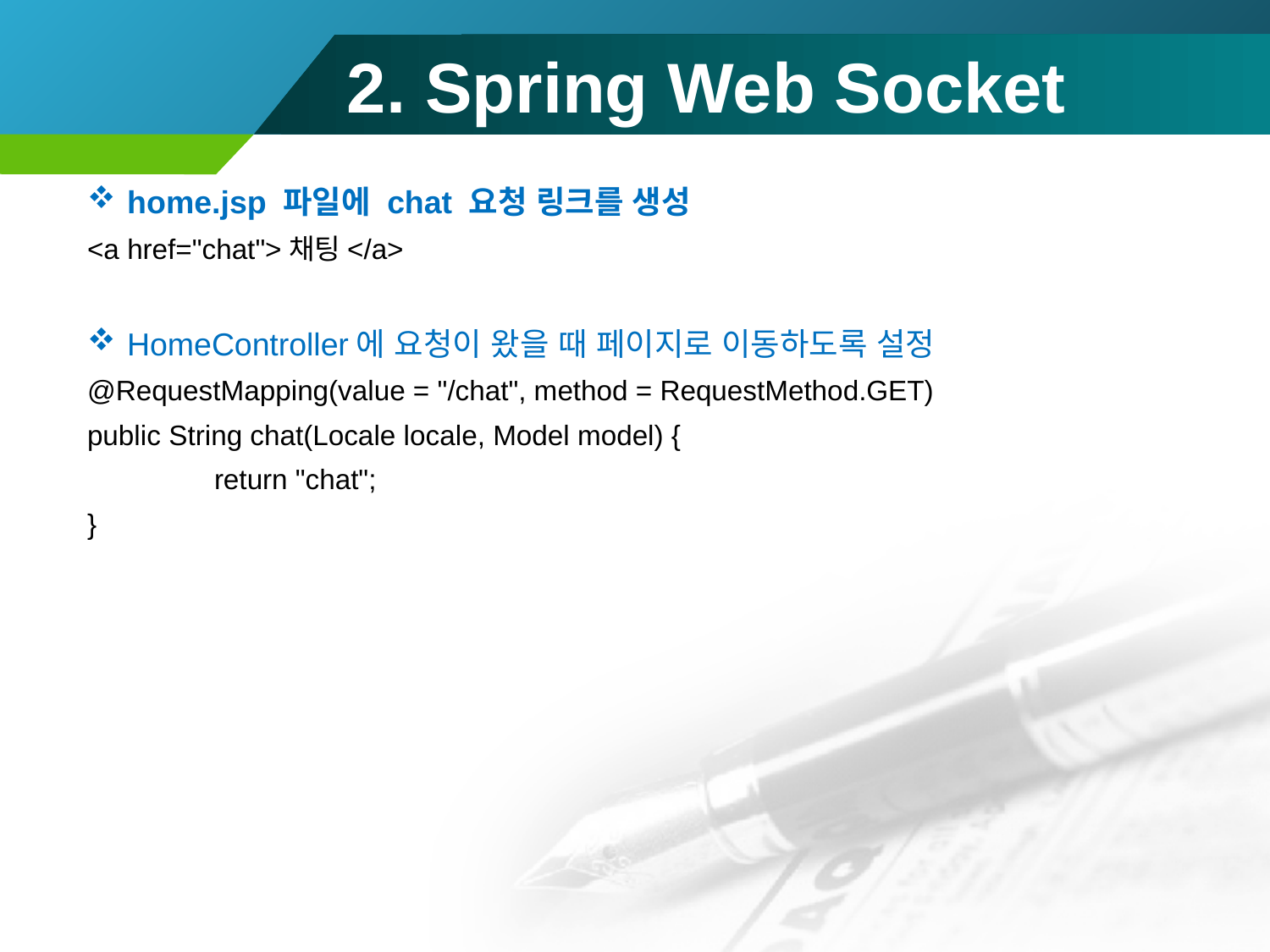

# 2. Spring Web Socket
home.jsp 파일에 chat 요청 링크를 생성
<a href="chat">채팅</a>

HomeController에 요청이 왔을 때 페이지로 이동하도록 설정
@RequestMapping(value = "/chat", method = RequestMethod.GET)
public String chat(Locale locale, Model model) {
	return "chat";
}